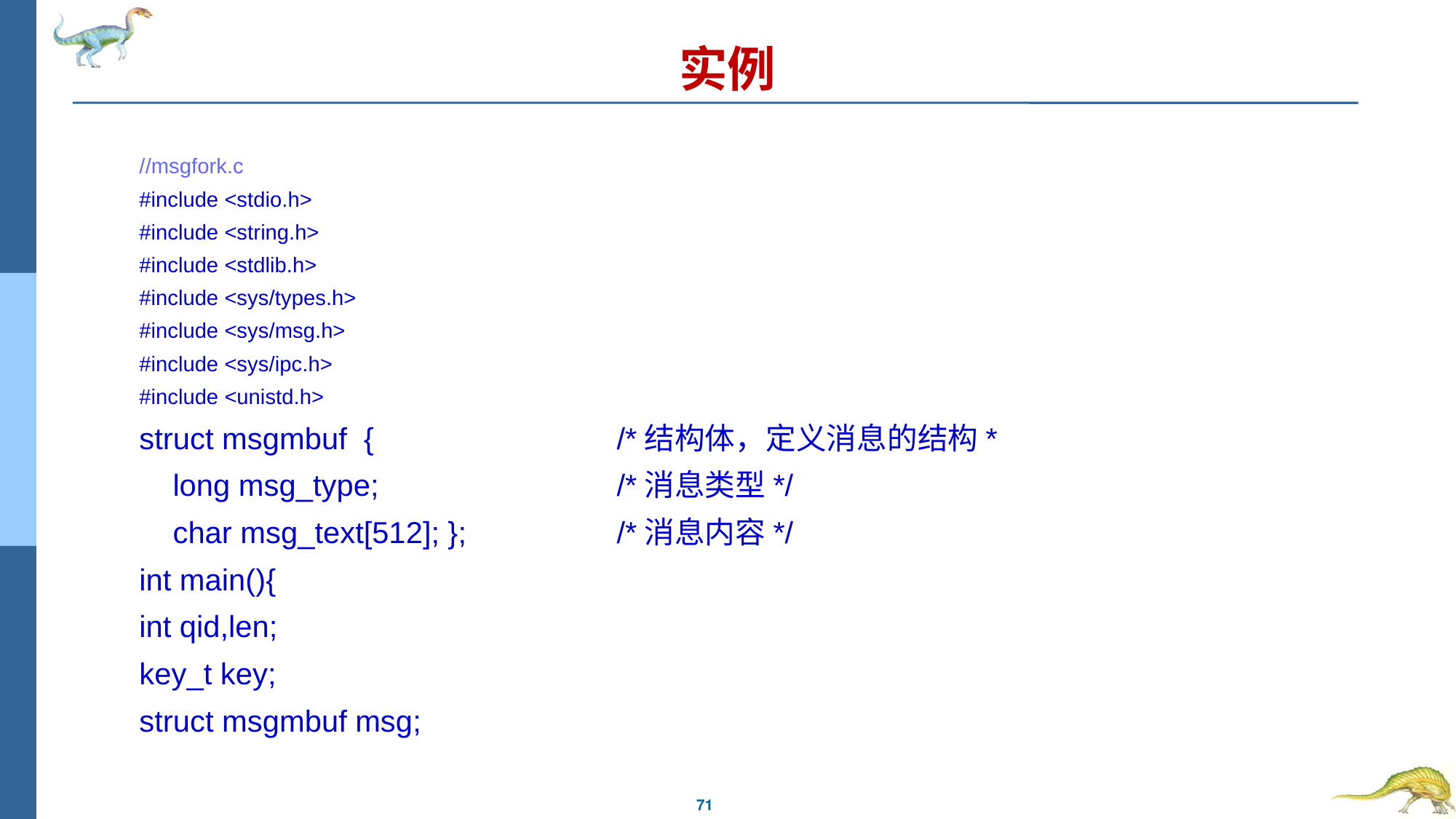

# 实例
//msgfork.c
#include <stdio.h>
#include <string.h>
#include <stdlib.h>
#include <sys/types.h>
#include <sys/msg.h>
#include <sys/ipc.h>
#include <unistd.h>
struct msgmbuf  {                 	/*结构体，定义消息的结构*
    long msg_type;                	/*消息类型*/
    char msg_text[512]; };      	/*消息内容*/
int main(){
int qid,len;
key_t key;
struct msgmbuf msg;